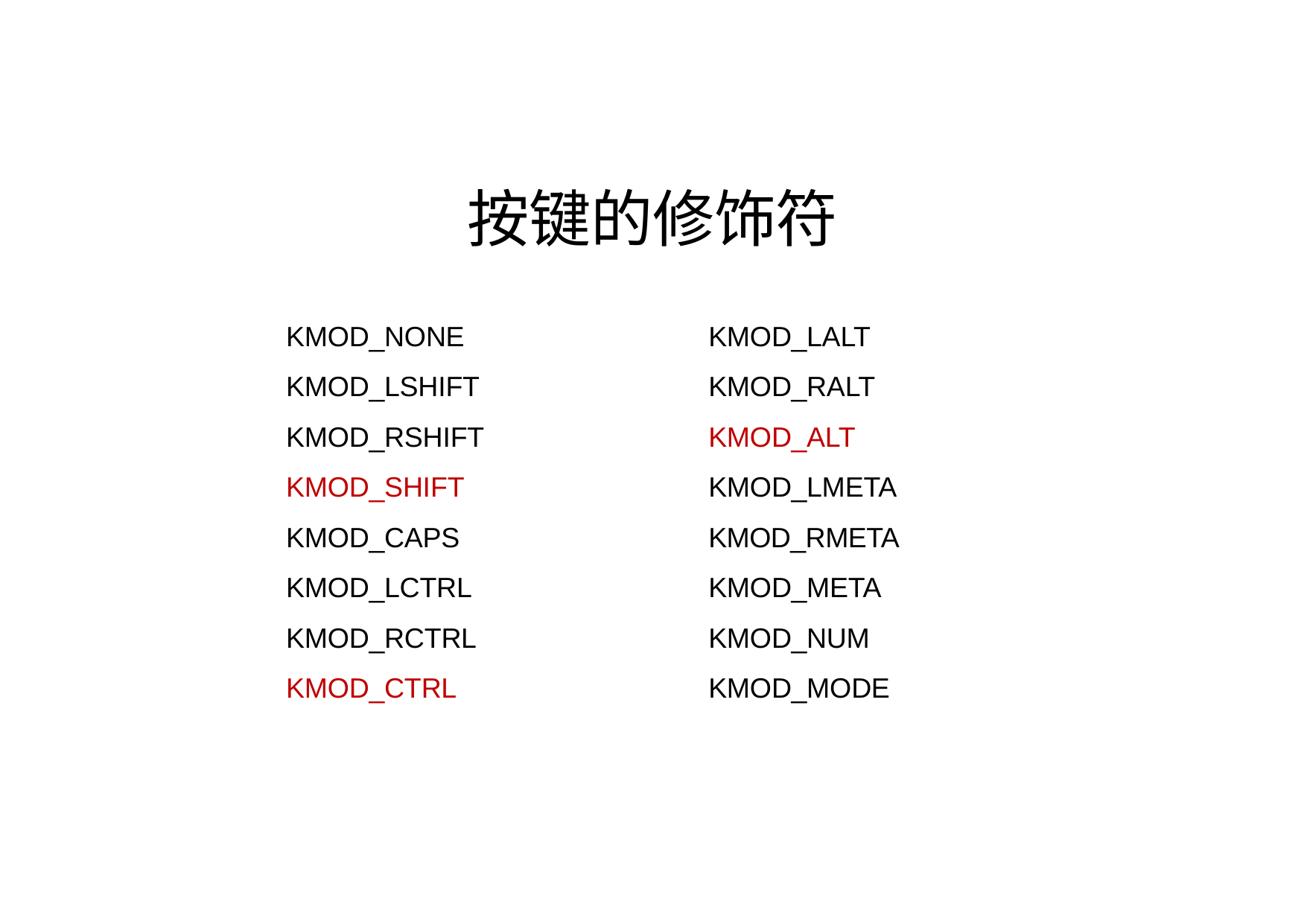

# 按键的修饰符
KMOD_NONE KMOD_LSHIFT KMOD_RSHIFT KMOD_SHIFT KMOD_CAPS KMOD_LCTRL KMOD_RCTRL KMOD_CTRL
KMOD_LALT KMOD_RALT KMOD_ALT KMOD_LMETA KMOD_RMETA KMOD_META KMOD_NUM KMOD_MODE